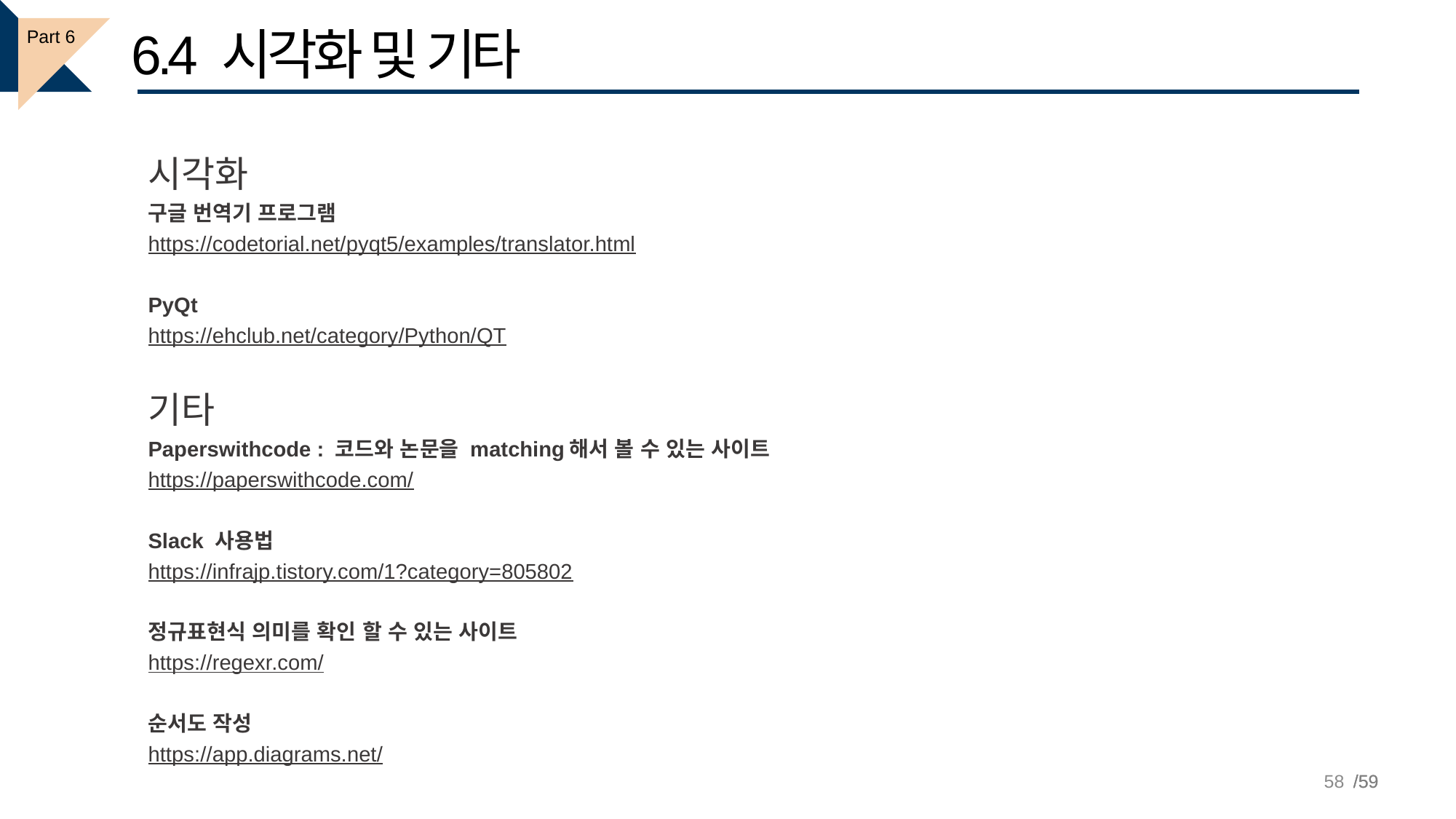

6.4 시각화 및 기타

Part 6
시각화
구글 번역기 프로그램
https://codetorial.net/pyqt5/examples/translator.html

PyQt
https://ehclub.net/category/Python/QT

기타
Paperswithcode : 코드와 논문을 matching해서 볼 수 있는 사이트
https://paperswithcode.com/

Slack 사용법
https://infrajp.tistory.com/1?category=805802

정규표현식 의미를 확인 할 수 있는 사이트
https://regexr.com/

순서도 작성
https://app.diagrams.net/

58